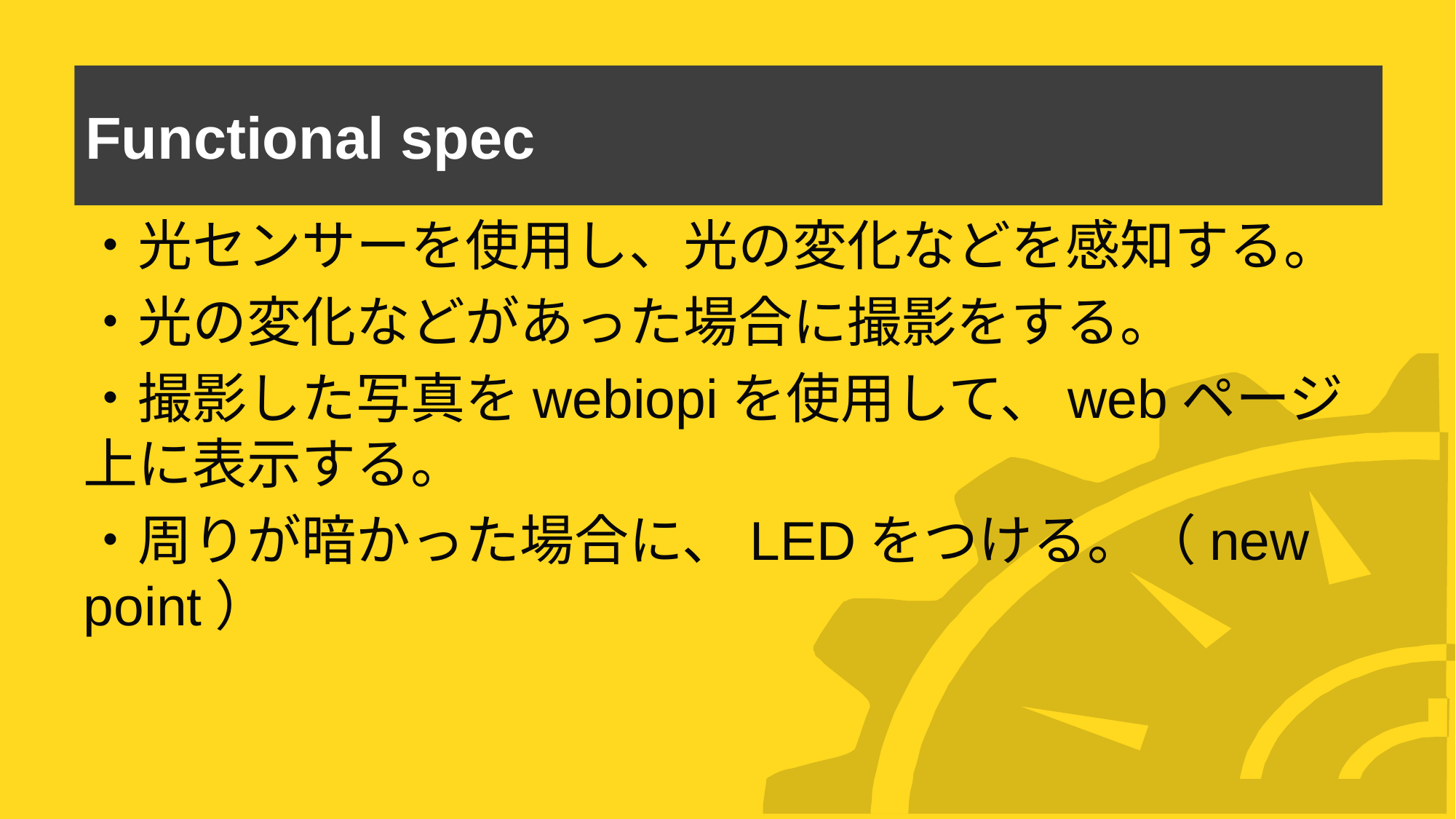

# Functional spec
・光センサーを使用し、光の変化などを感知する。
・光の変化などがあった場合に撮影をする。
・撮影した写真をwebiopiを使用して、webページ上に表示する。
・周りが暗かった場合に、LEDをつける。（new point）